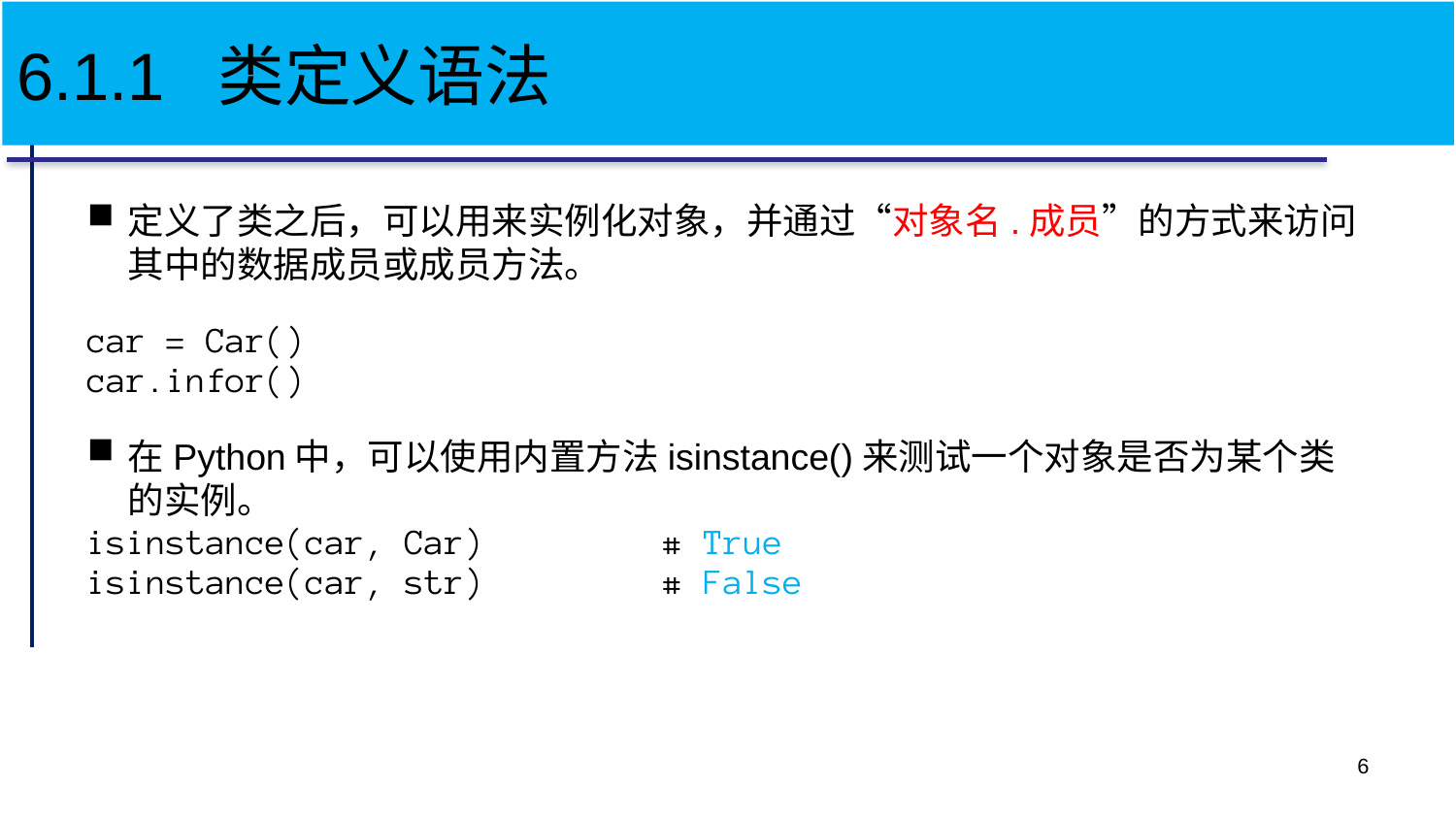

# 6.1.1  类定义语法
定义了类之后，可以用来实例化对象，并通过“对象名.成员”的方式来访问其中的数据成员或成员方法。

car = Car()
car.infor()

在Python中，可以使用内置方法isinstance()来测试一个对象是否为某个类的实例。
isinstance(car, Car)         # True
isinstance(car, str)         # False
6